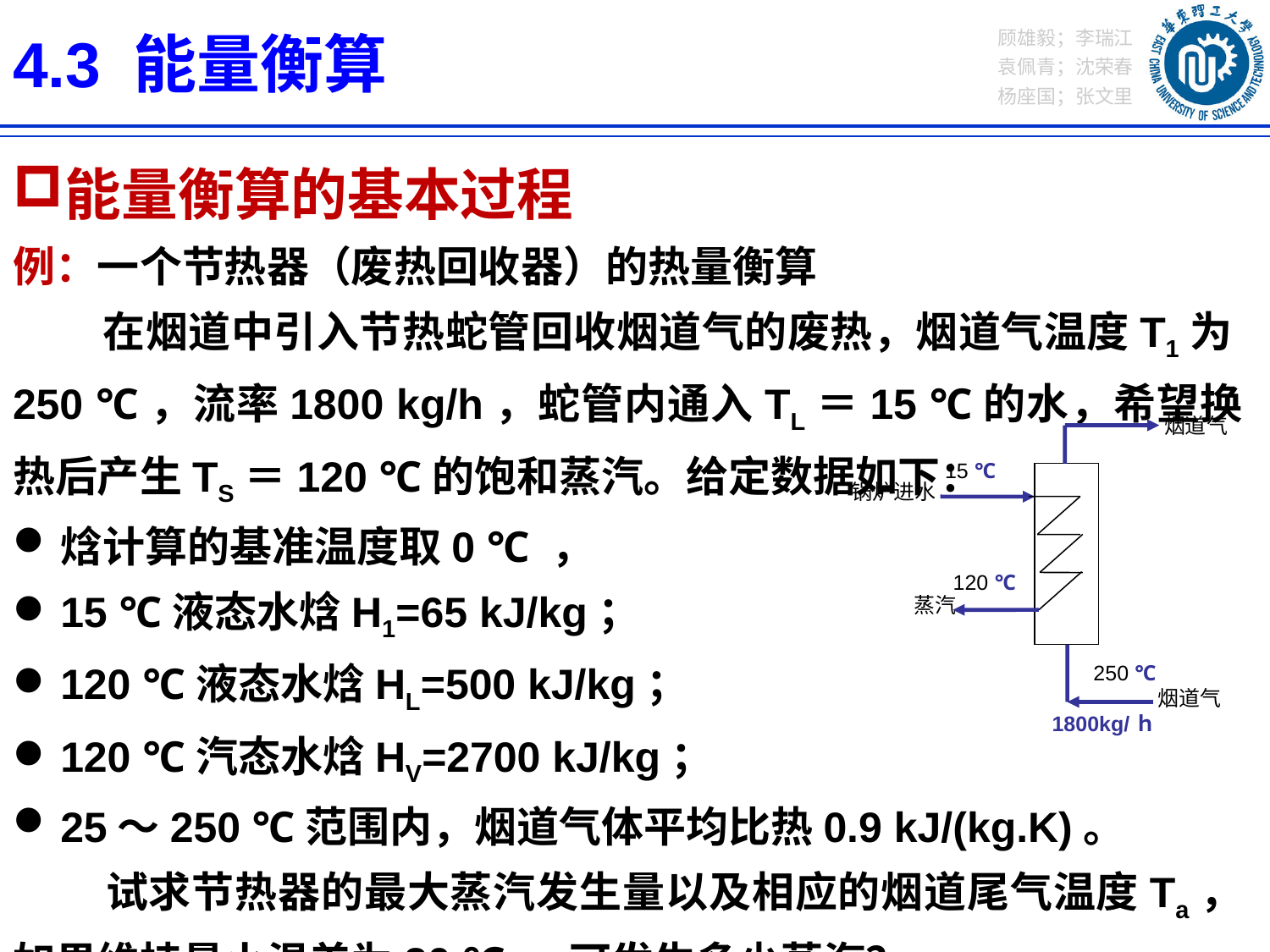

4.3 能量衡算
能量衡算的基本过程
例：一个节热器（废热回收器）的热量衡算
        在烟道中引入节热蛇管回收烟道气的废热，烟道气温度T1为250 ℃，流率1800 kg/h，蛇管内通入TL＝15 ℃的水，希望换热后产生TS＝120 ℃的饱和蒸汽。给定数据如下：
焓计算的基准温度取0 ℃ ，
15 ℃液态水焓H1=65 kJ/kg；
120 ℃液态水焓HL=500 kJ/kg；
120 ℃汽态水焓HV=2700 kJ/kg；
25～250 ℃范围内，烟道气体平均比热0.9 kJ/(kg.K)。
        试求节热器的最大蒸汽发生量以及相应的烟道尾气温度Ta，如果维持最小温差为20 ℃ ，可发生多少蒸汽？

烟道气

15 ℃

锅炉进水

120 ℃
蒸汽

250 ℃

1800kg/ｈ
烟道气